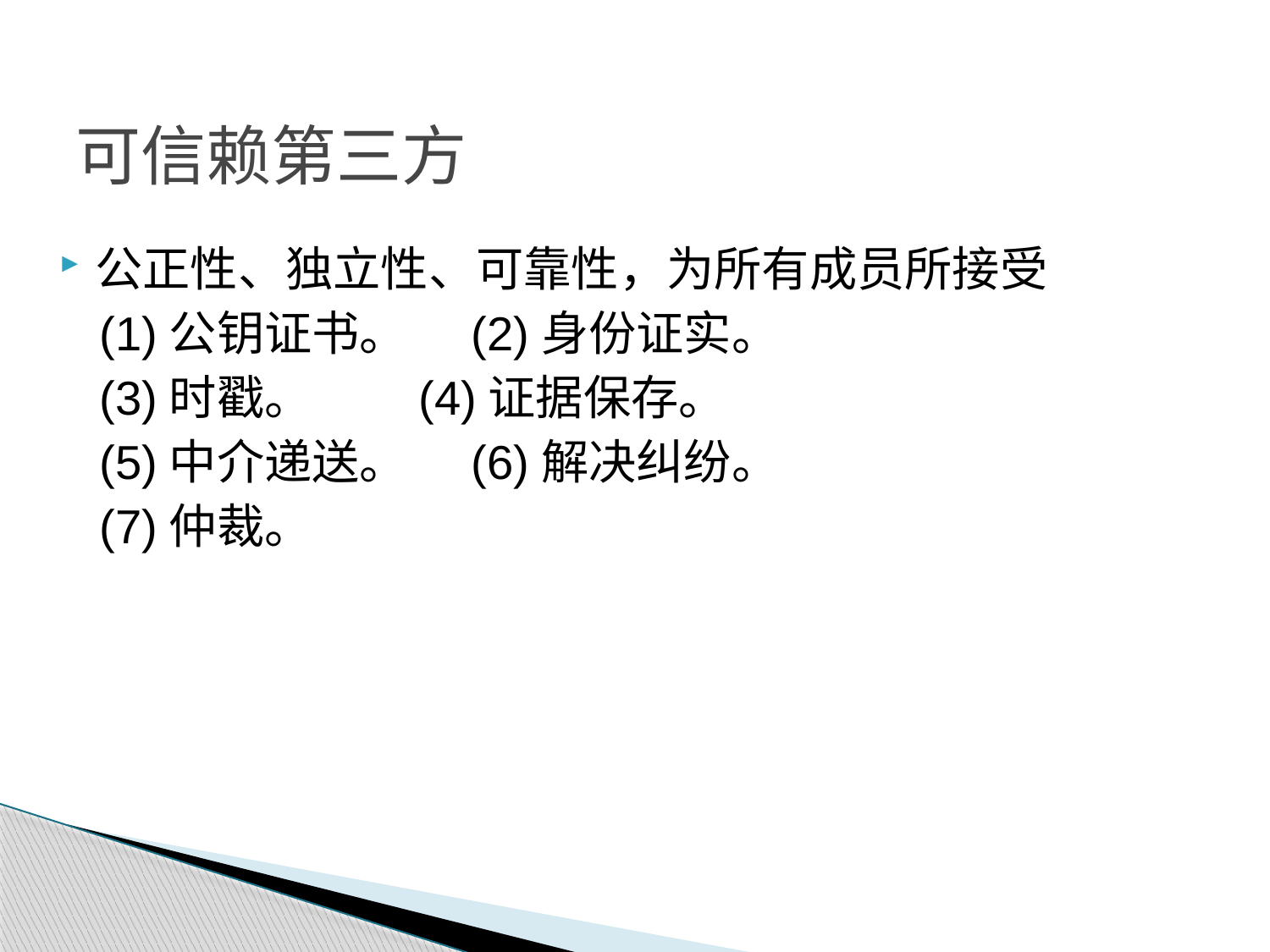

# 可信赖第三方
公正性、独立性、可靠性，为所有成员所接受
   (1)公钥证书。     (2)身份证实。
   (3)时戳。         (4)证据保存。
   (5)中介递送。     (6)解决纠纷。
   (7)仲裁。